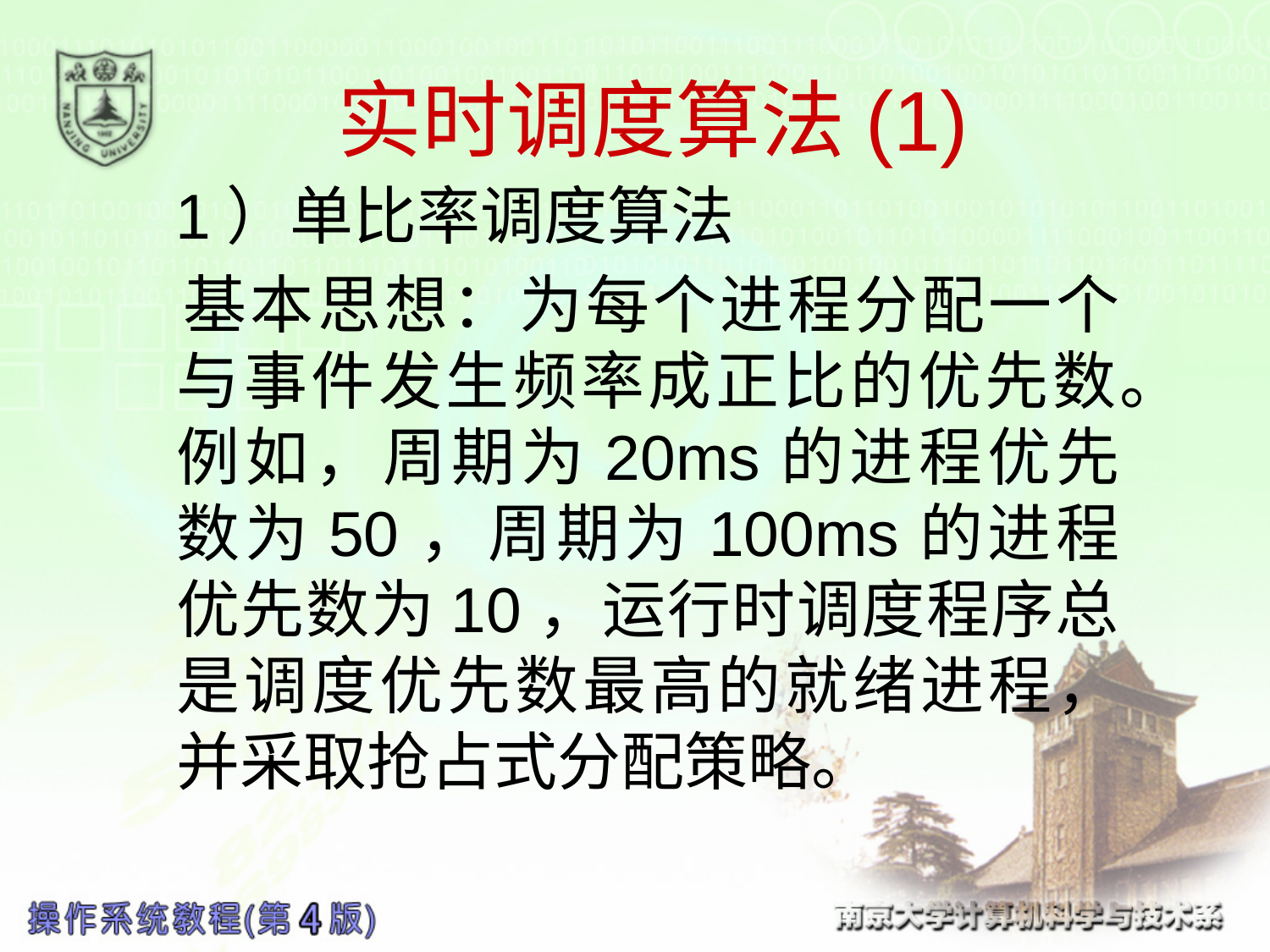

实时调度算法(1)
   1）单比率调度算法
  基本思想：为每个进程分配一个与事件发生频率成正比的优先数。例如，周期为20ms的进程优先数为50，周期为100ms的进程优先数为10，运行时调度程序总是调度优先数最高的就绪进程，并采取抢占式分配策略。